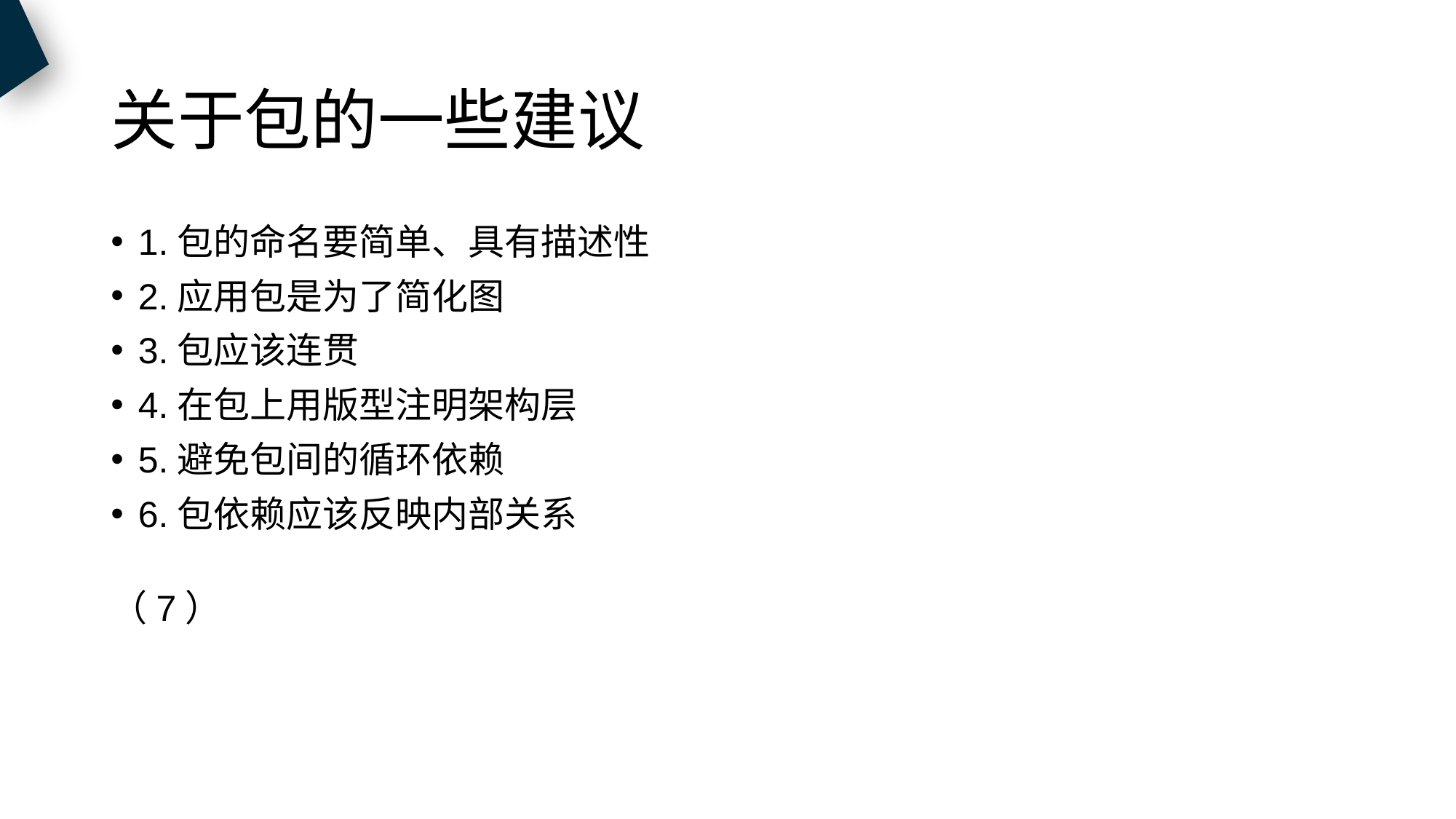

# 关于包的一些建议
1.包的命名要简单、具有描述性
2.应用包是为了简化图
3.包应该连贯
4.在包上用版型注明架构层
5.避免包间的循环依赖
6.包依赖应该反映内部关系
										   （7）